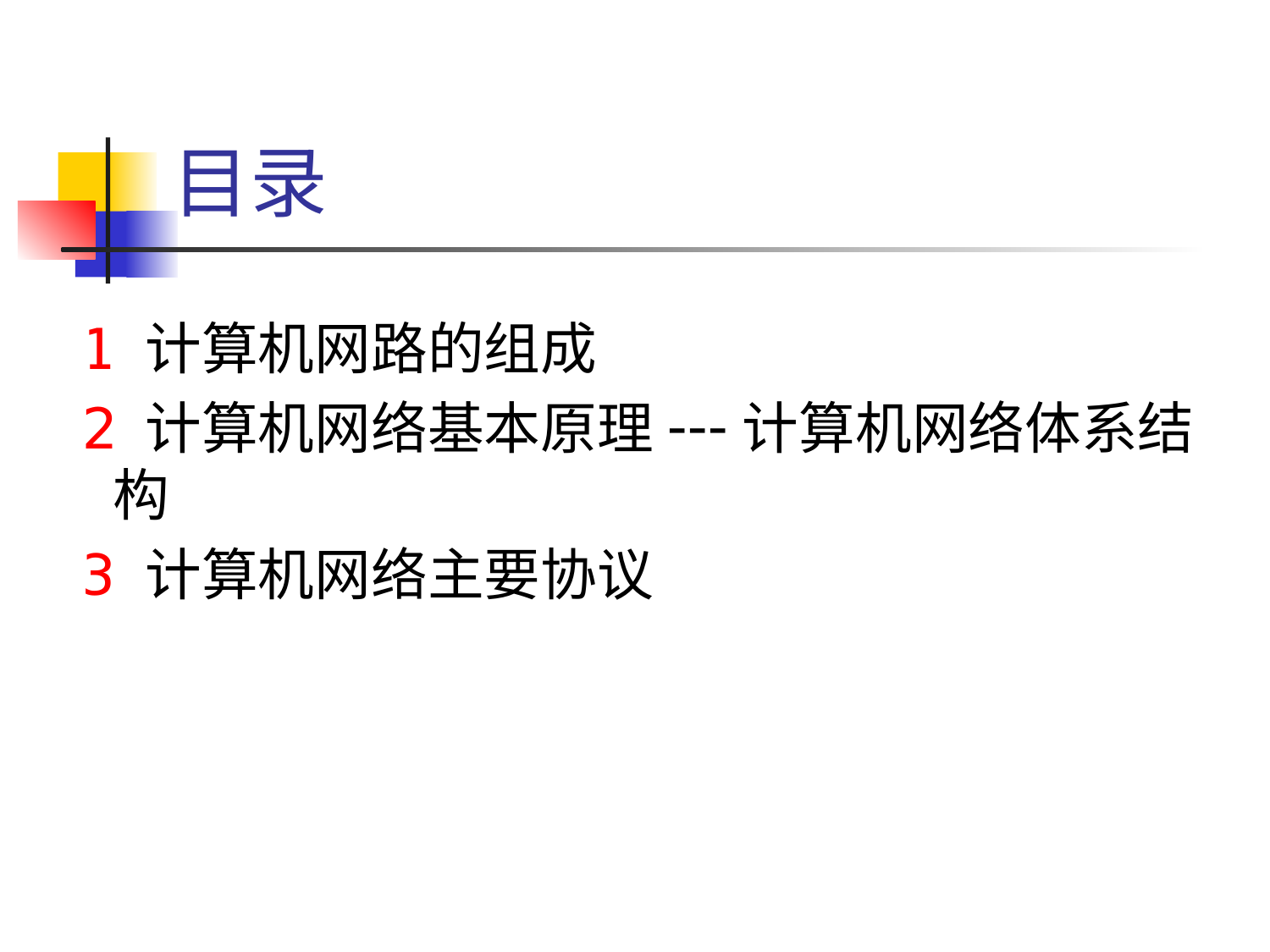

# 目录
 1 计算机网路的组成
 2 计算机网络基本原理---计算机网络体系结构
 3 计算机网络主要协议